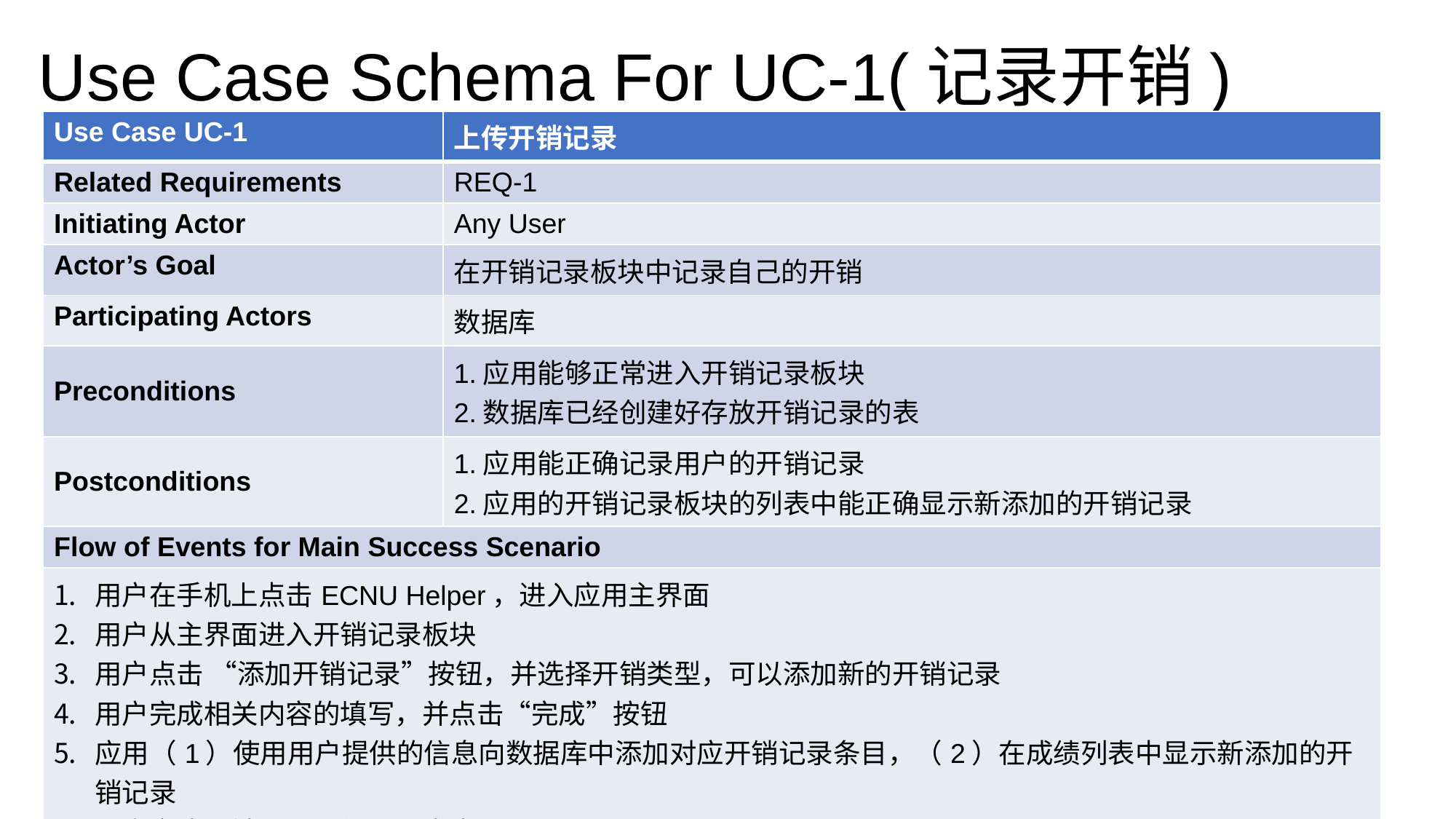

# Use Case Schema For UC-1(记录开销)
| Use Case UC-1 | 上传开销记录 |
| --- | --- |
| Related Requirements | REQ-1 |
| Initiating Actor | Any User |
| Actor’s Goal | 在开销记录板块中记录自己的开销 |
| Participating Actors | 数据库 |
| Preconditions | 1.应用能够正常进入开销记录板块 2.数据库已经创建好存放开销记录的表 |
| Postconditions | 1.应用能正确记录用户的开销记录 2.应用的开销记录板块的列表中能正确显示新添加的开销记录 |
| Flow of Events for Main Success Scenario |  |
| 用户在手机上点击ECNU Helper，进入应用主界面 用户从主界面进入开销记录板块 用户点击 “添加开销记录”按钮，并选择开销类型，可以添加新的开销记录 用户完成相关内容的填写，并点击“完成”按钮 应用（1）使用用户提供的信息向数据库中添加对应开销记录条目，（2）在成绩列表中显示新添加的开销记录 用户完成开销记录添加，退出应用 |  |